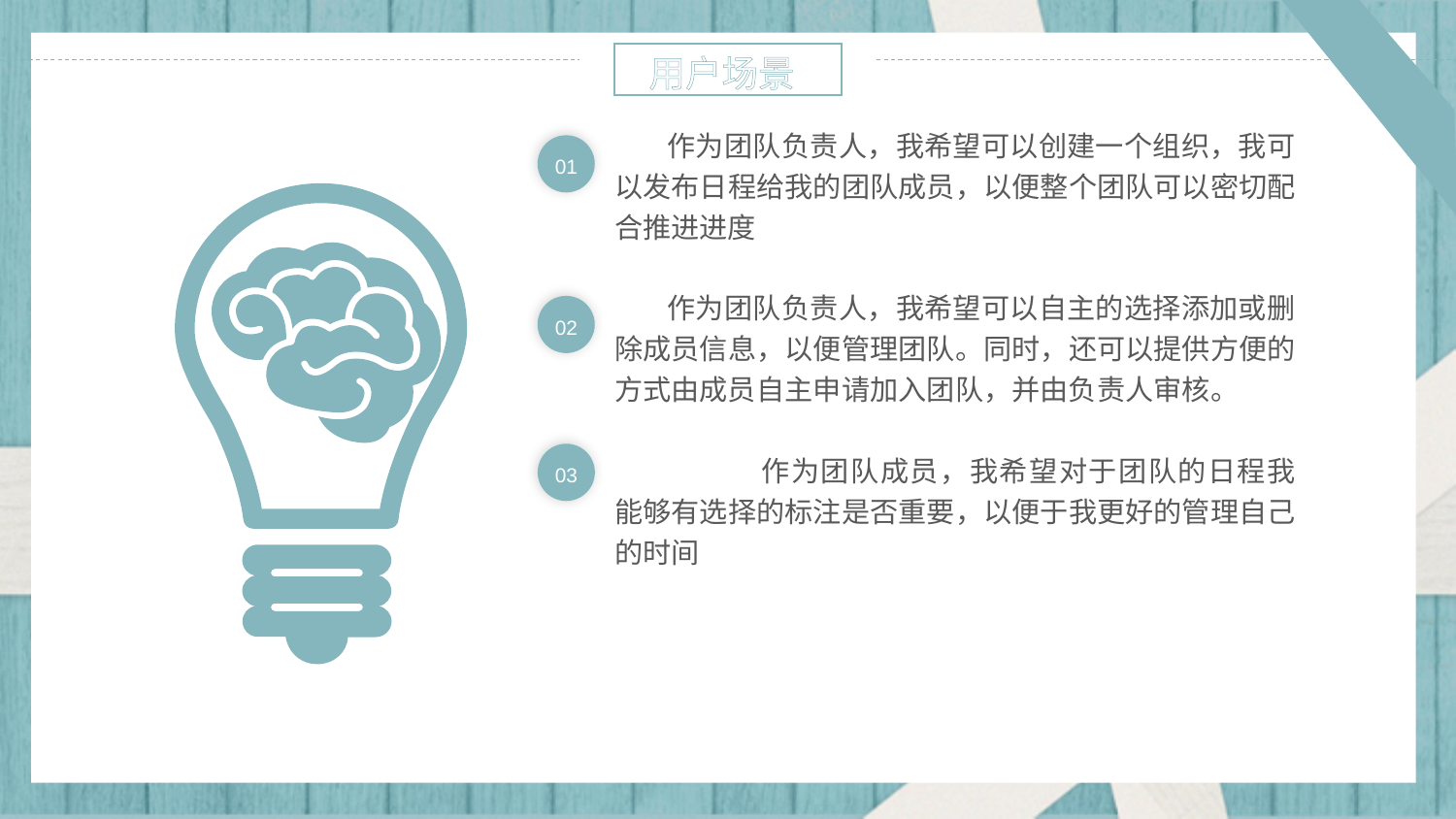

用户场景
       作为团队负责人，我希望可以创建一个组织，我可以发布日程给我的团队成员，以便整个团队可以密切配合推进进度

       作为团队负责人，我希望可以自主的选择添加或删除成员信息，以便管理团队。同时，还可以提供方便的方式由成员自主申请加入团队，并由负责人审核。

	作为团队成员，我希望对于团队的日程我能够有选择的标注是否重要，以便于我更好的管理自己的时间

01

02
03